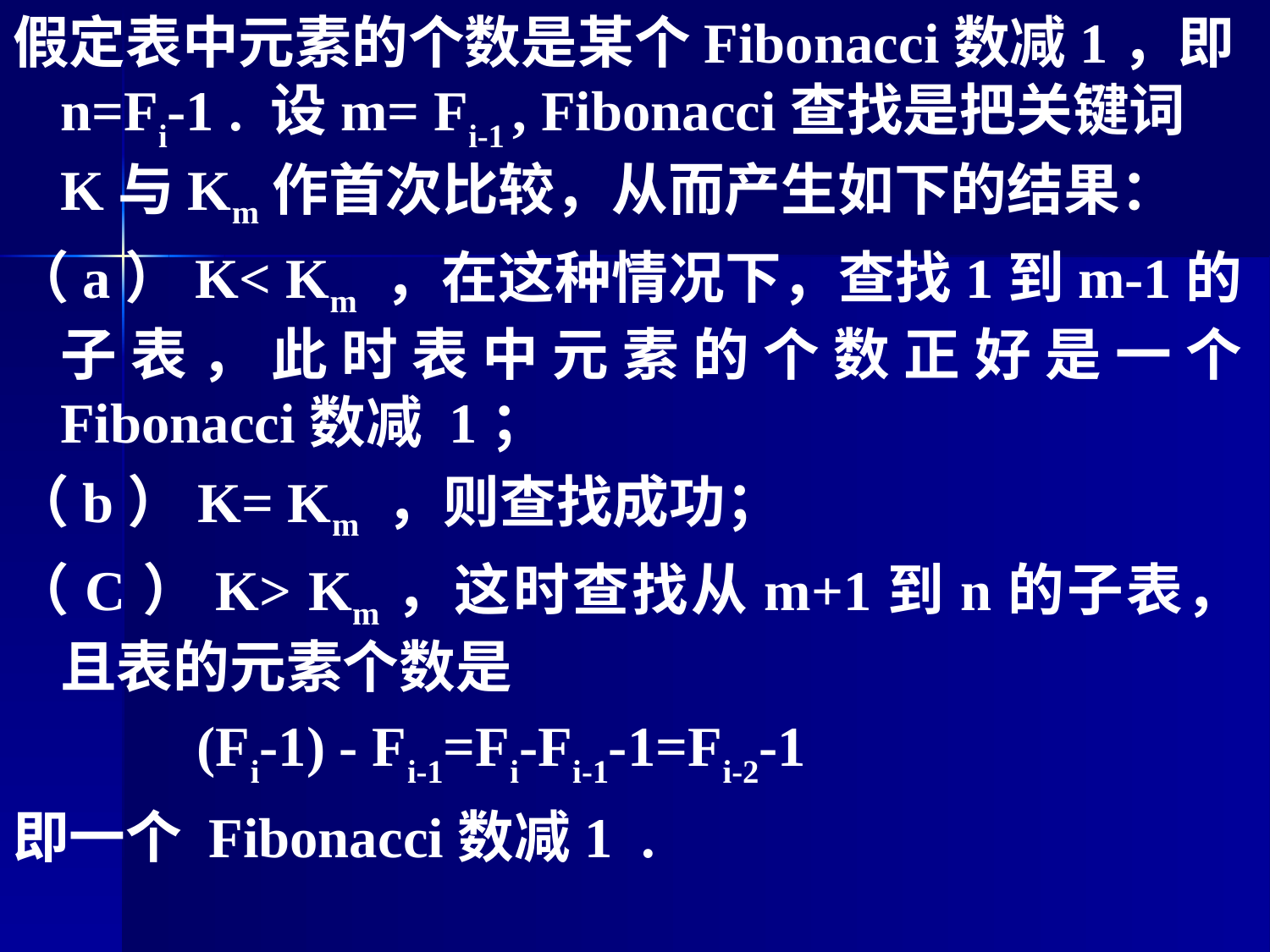

假定表中元素的个数是某个Fibonacci数减1，即n=Fi-1 . 设m= Fi-1 , Fibonacci查找是把关键词K与Km作首次比较，从而产生如下的结果：
（a）K< Km ，在这种情况下，查找1到m-1的子表，此时表中元素的个数正好是一个 Fibonacci数减 1；
（b）K= Km ，则查找成功；
（C）K> Km，这时查找从m+1到n的子表，且表的元素个数是
             (Fi-1) - Fi-1=Fi-Fi-1-1=Fi-2-1
即一个 Fibonacci数减1  .